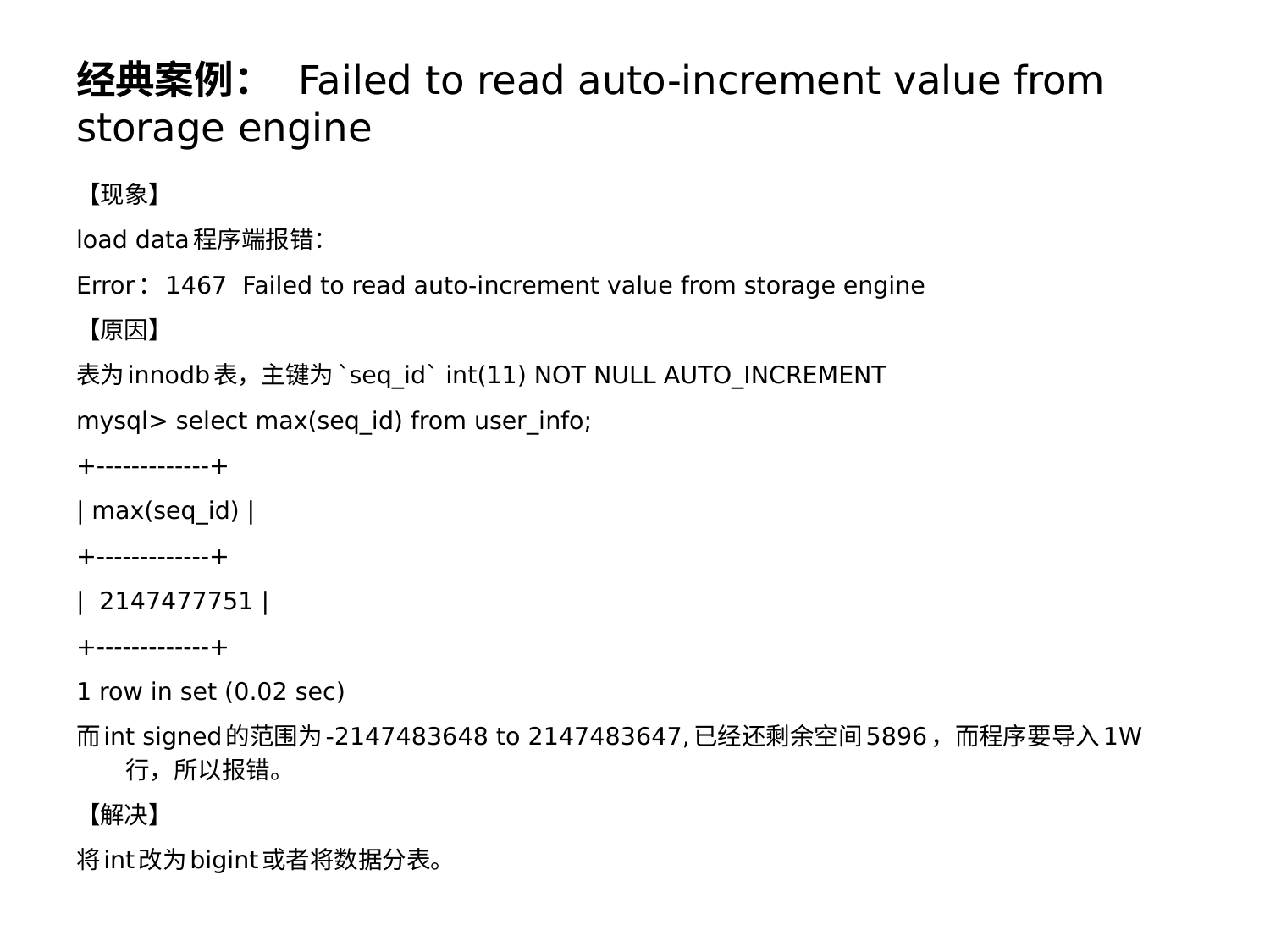

# 经典案例：  Failed to read auto-increment value from storage engine
【现象】
load data程序端报错：
Error：1467  Failed to read auto-increment value from storage engine
【原因】
表为innodb表，主键为`seq_id` int(11) NOT NULL AUTO_INCREMENT
mysql> select max(seq_id) from user_info;
+-------------+
| max(seq_id) |
+-------------+
|  2147477751 |
+-------------+
1 row in set (0.02 sec)
而int signed的范围为-2147483648 to 2147483647,已经还剩余空间5896，而程序要导入1W行，所以报错。
【解决】
将int改为bigint或者将数据分表。